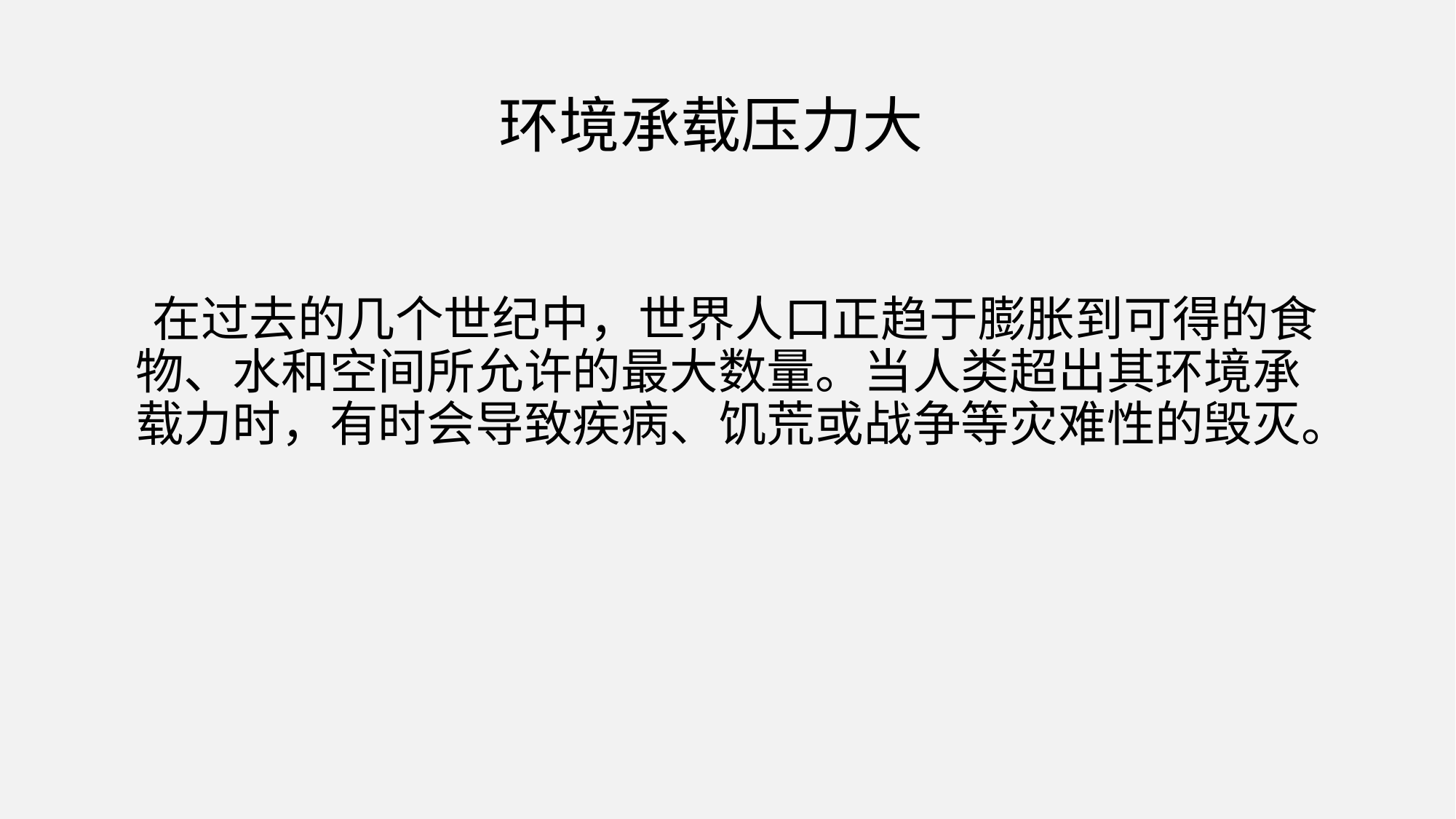

# 环境承载压力大
   在过去的几个世纪中，世界人口正趋于膨胀到可得的食物、水和空间所允许的最大数量。当人类超出其环境承载力时，有时会导致疾病、饥荒或战争等灾难性的毁灭。